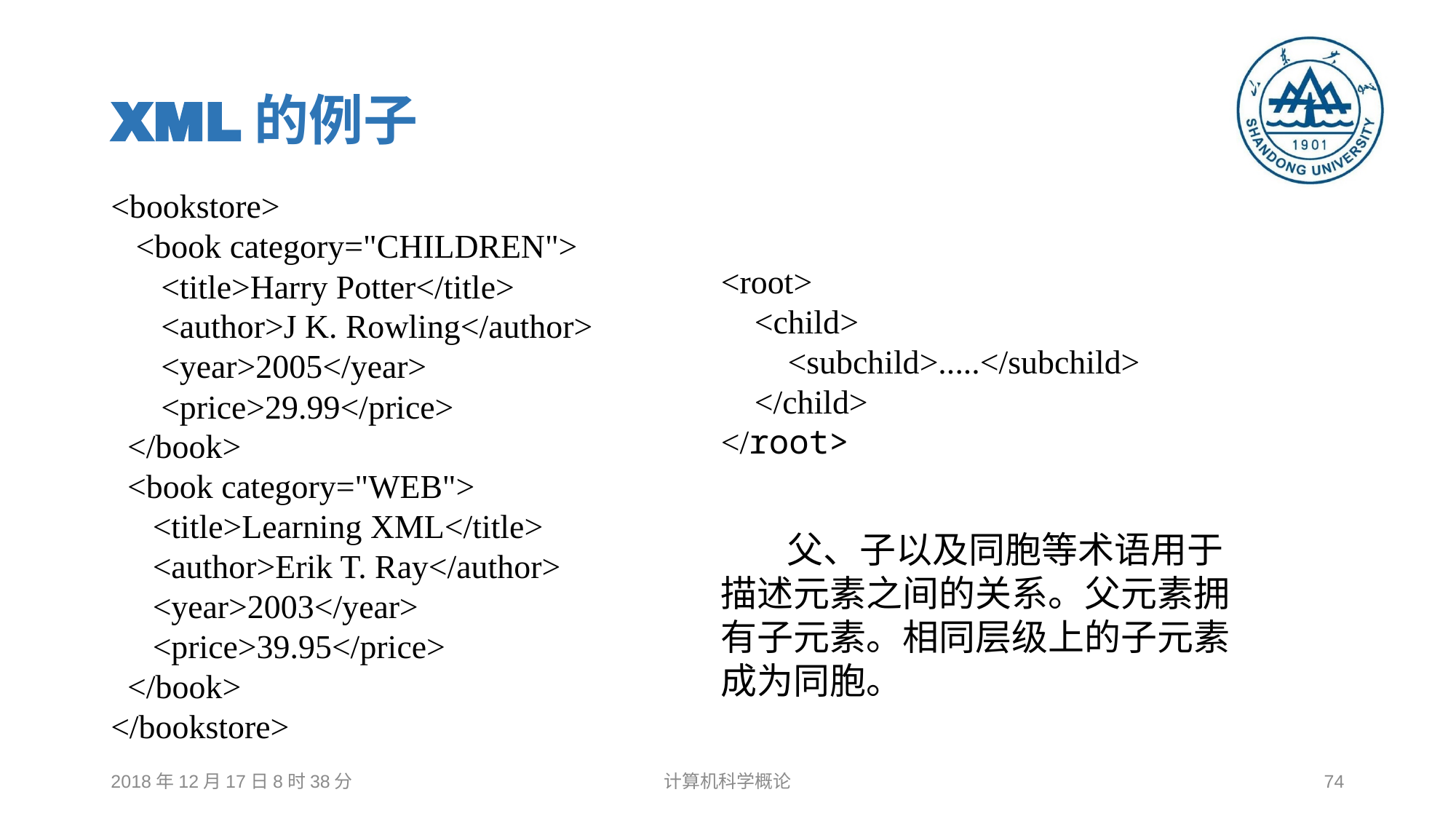

# XML的例子
<bookstore>
   <book category="CHILDREN">
      <title>Harry Potter</title>
      <author>J K. Rowling</author>
      <year>2005</year>
      <price>29.99</price>
  </book>
  <book category="WEB">
     <title>Learning XML</title>
     <author>Erik T. Ray</author>
     <year>2003</year>
     <price>39.95</price>
  </book>
</bookstore>
<root>
    <child>
        <subchild>.....</subchild>
    </child>
</root>
       父、子以及同胞等术语用于描述元素之间的关系。父元素拥有子元素。相同层级上的子元素成为同胞。
2018年12月17日8时38分
计算机科学概论
74